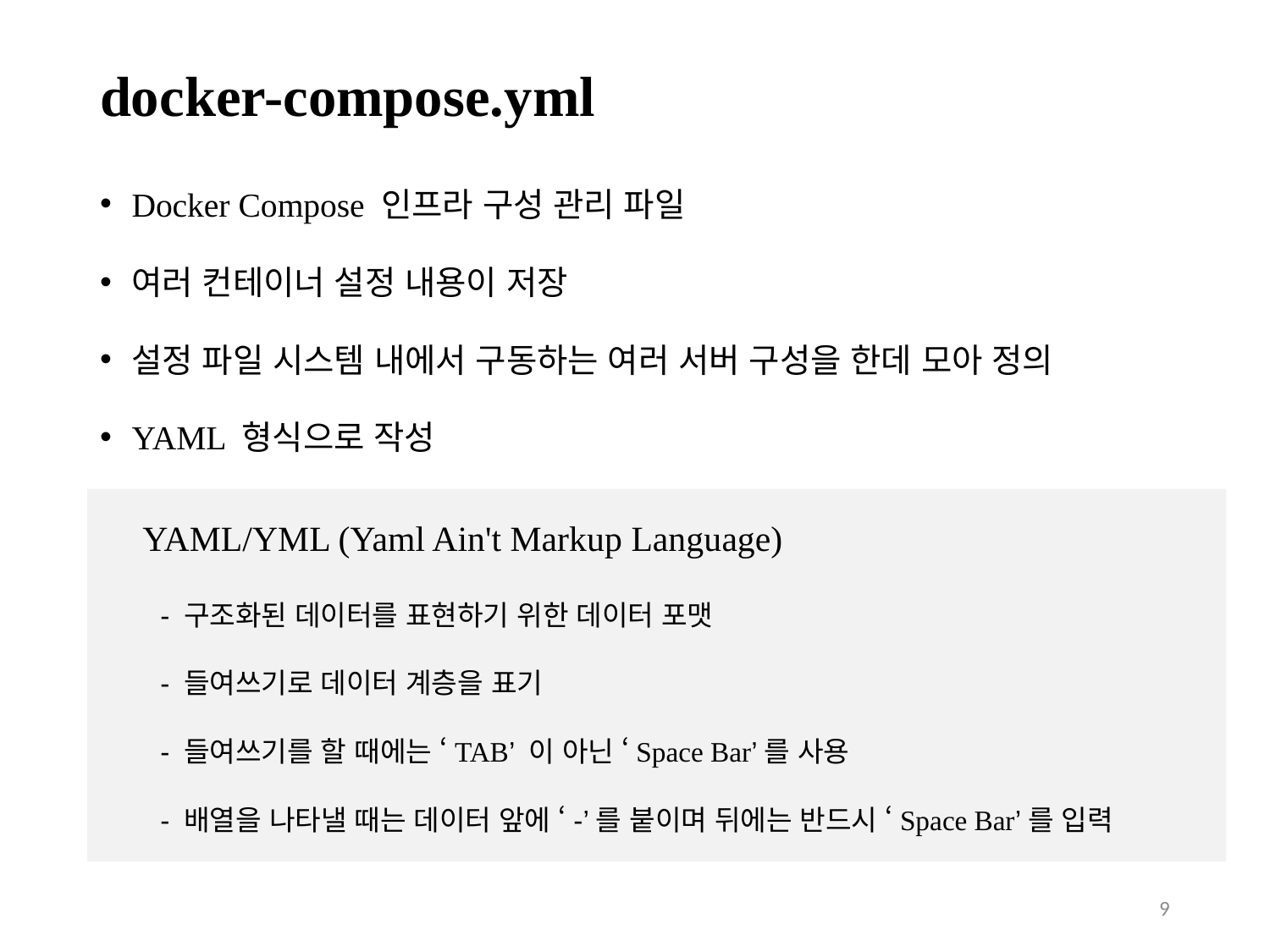

# docker-compose.yml
Docker Compose 인프라 구성 관리 파일
여러 컨테이너 설정 내용이 저장
설정 파일 시스템 내에서 구동하는 여러 서버 구성을 한데 모아 정의
YAML 형식으로 작성
   YAML/YML (Yaml Ain't Markup Language)
   - 구조화된 데이터를 표현하기 위한 데이터 포맷
   - 들여쓰기로 데이터 계층을 표기
   - 들여쓰기를 할 때에는 ‘TAB’ 이 아닌 ‘Space Bar’를 사용
   - 배열을 나타낼 때는 데이터 앞에 ‘-’를 붙이며 뒤에는 반드시 ‘Space Bar’를 입력
9